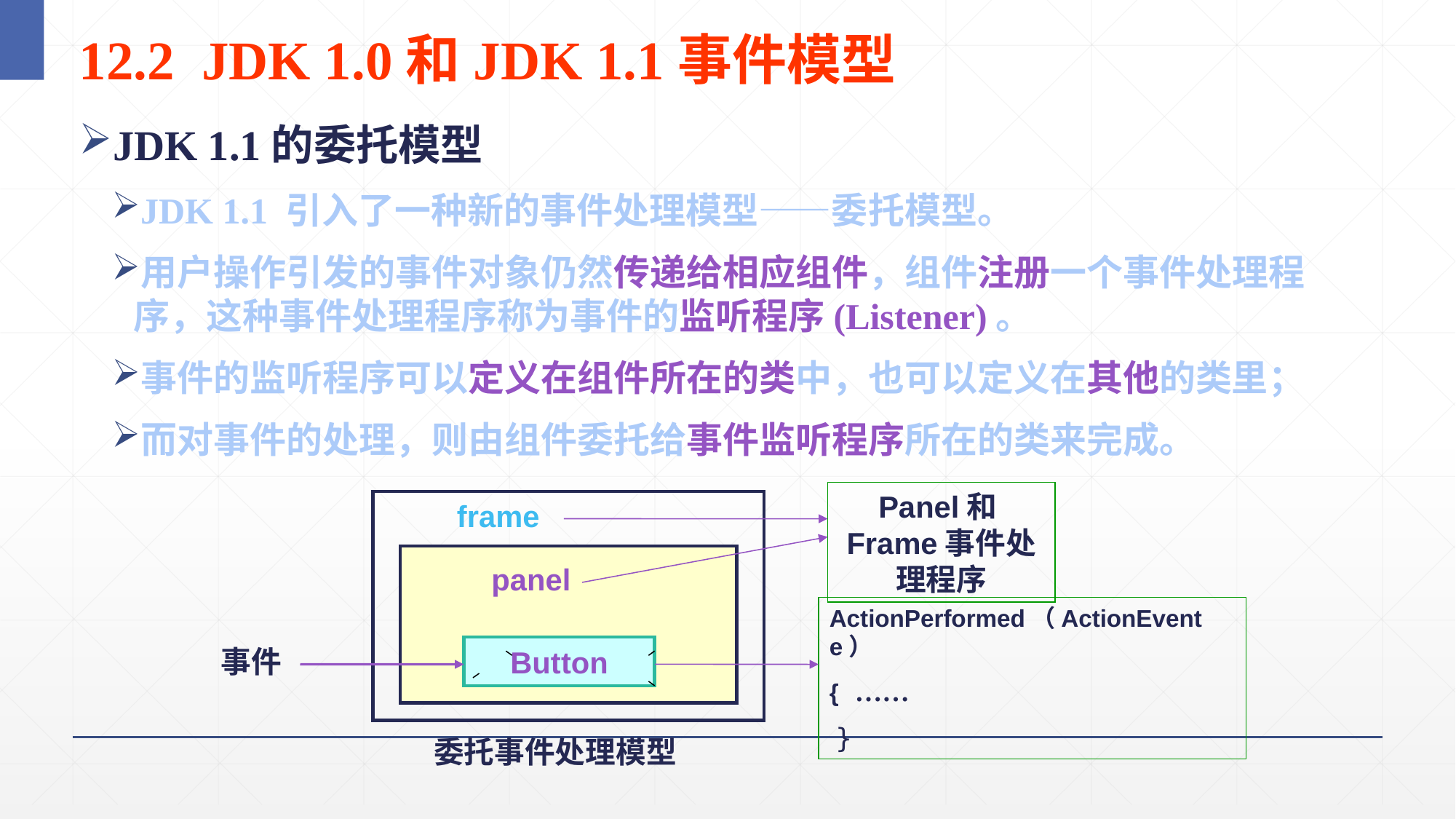

7
# 12.2  JDK 1.0和JDK 1.1事件模型
JDK 1.1的委托模型
JDK 1.1 引入了一种新的事件处理模型——委托模型。
用户操作引发的事件对象仍然传递给相应组件，组件注册一个事件处理程序，这种事件处理程序称为事件的监听程序(Listener)。
事件的监听程序可以定义在组件所在的类中，也可以定义在其他的类里；
而对事件的处理，则由组件委托给事件监听程序所在的类来完成。

Panel和Frame事件处理程序

frame

panel
ActionPerformed（ActionEvent e）
{  ……
 }
事件
Button

委托事件处理模型